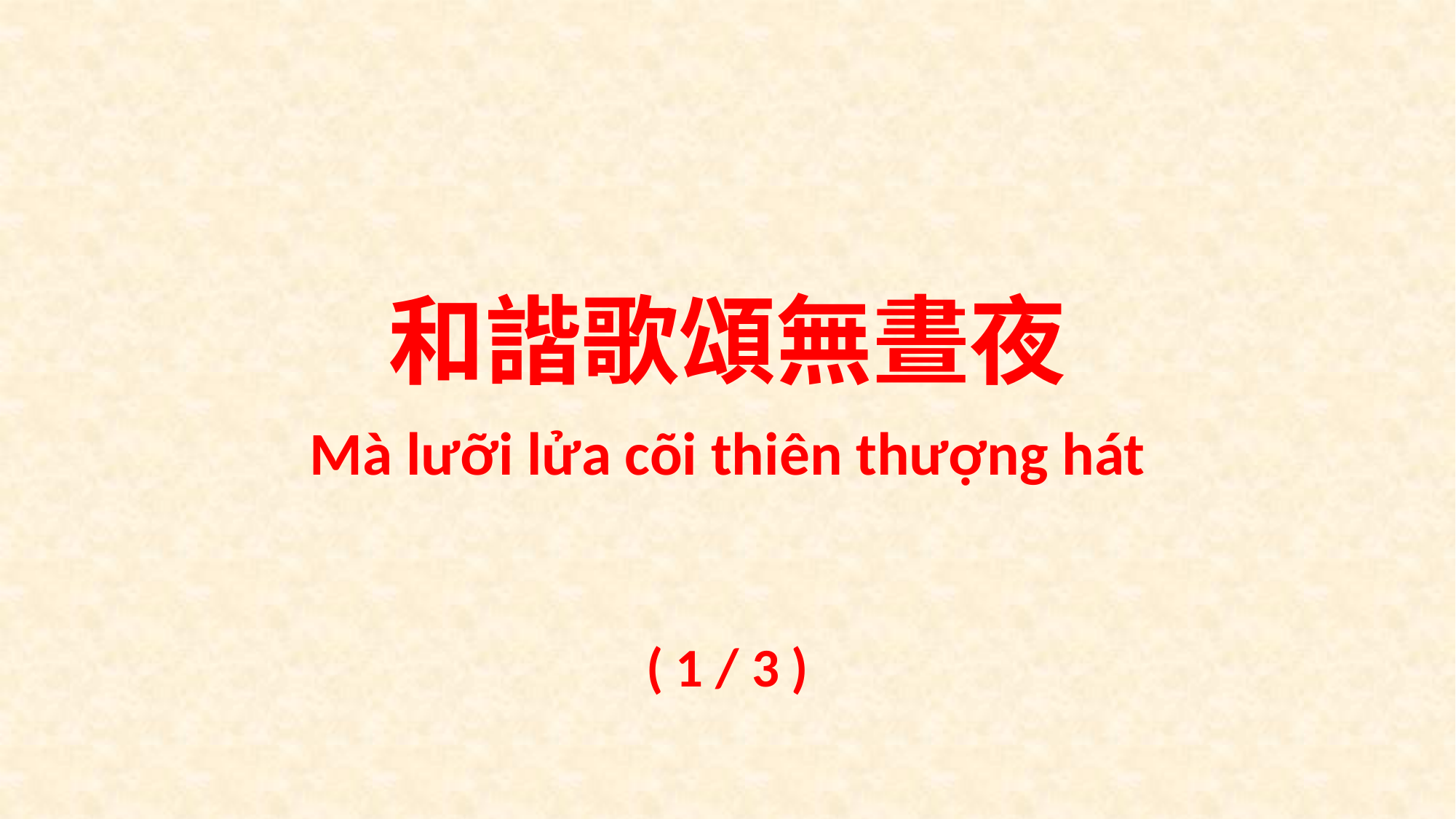

和諧歌頌無晝夜
Mà lưỡi lửa cõi thiên thượng hát
( 1 / 3 )